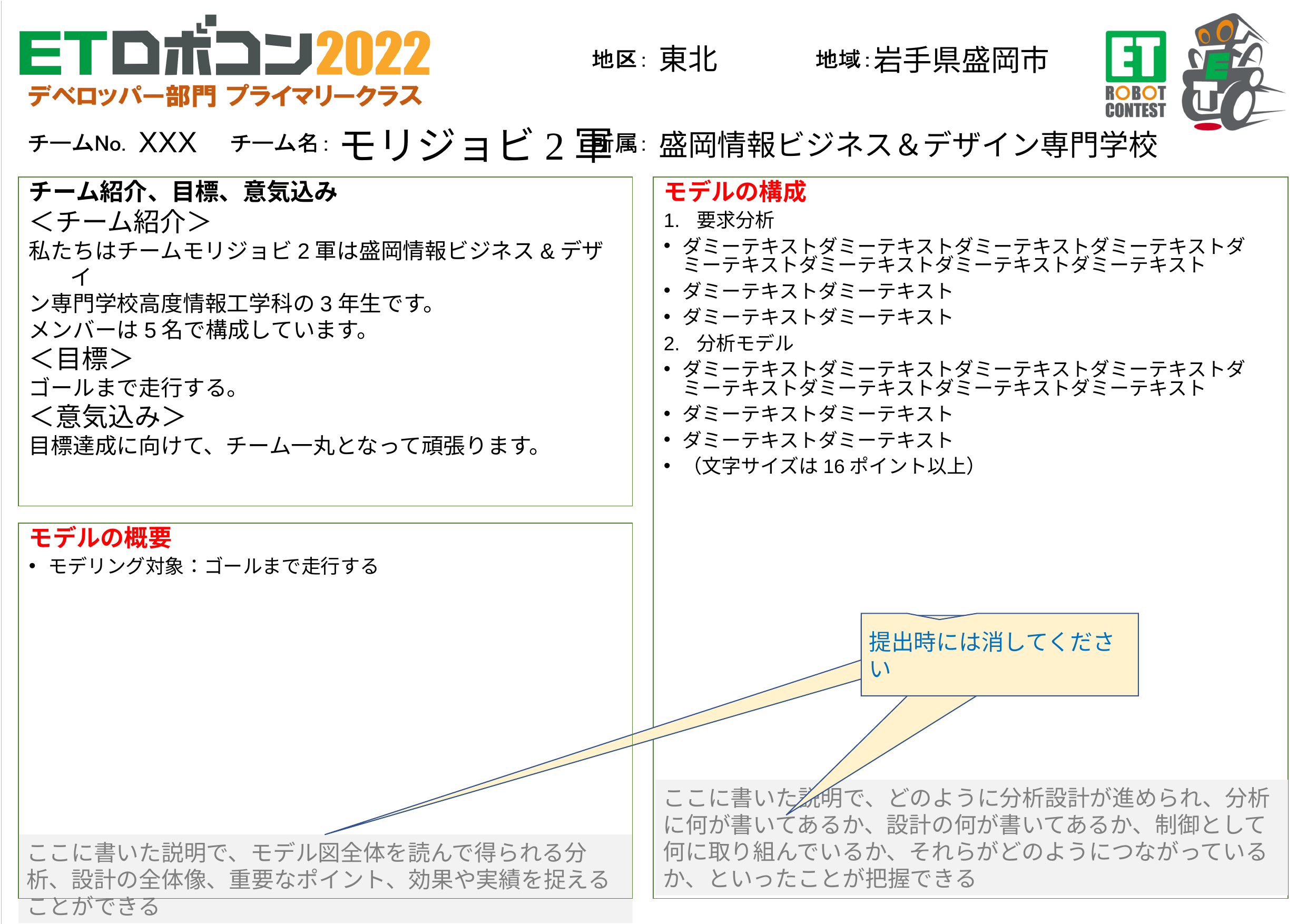

東北
岩手県盛岡市
XXX
盛岡情報ビジネス＆デザイン専門学校
モリジョビ2軍
チーム紹介、目標、意気込み
＜チーム紹介＞
私たちはチームモリジョビ2軍は盛岡情報ビジネス&デザイ
ン専門学校高度情報工学科の3年生です。
メンバーは5名で構成しています。
＜目標＞
ゴールまで走行する。
＜意気込み＞
目標達成に向けて、チーム一丸となって頑張ります。
モデルの構成
要求分析
ダミーテキストダミーテキストダミーテキストダミーテキストダミーテキストダミーテキストダミーテキストダミーテキスト
ダミーテキストダミーテキスト
ダミーテキストダミーテキスト
分析モデル
ダミーテキストダミーテキストダミーテキストダミーテキストダミーテキストダミーテキストダミーテキストダミーテキスト
ダミーテキストダミーテキスト
ダミーテキストダミーテキスト
（文字サイズは16ポイント以上）

モデルの概要
モデリング対象：ゴールまで走行する

提出時には消してください
提出時には消してください
提出時には消してください
ここに書いた説明で、どのように分析設計が進められ、分析に何が書いてあるか、設計の何が書いてあるか、制御として何に取り組んでいるか、それらがどのようにつながっているか、といったことが把握できる
ここに書いた説明で、モデル図全体を読んで得られる分析、設計の全体像、重要なポイント、効果や実績を捉えることができる